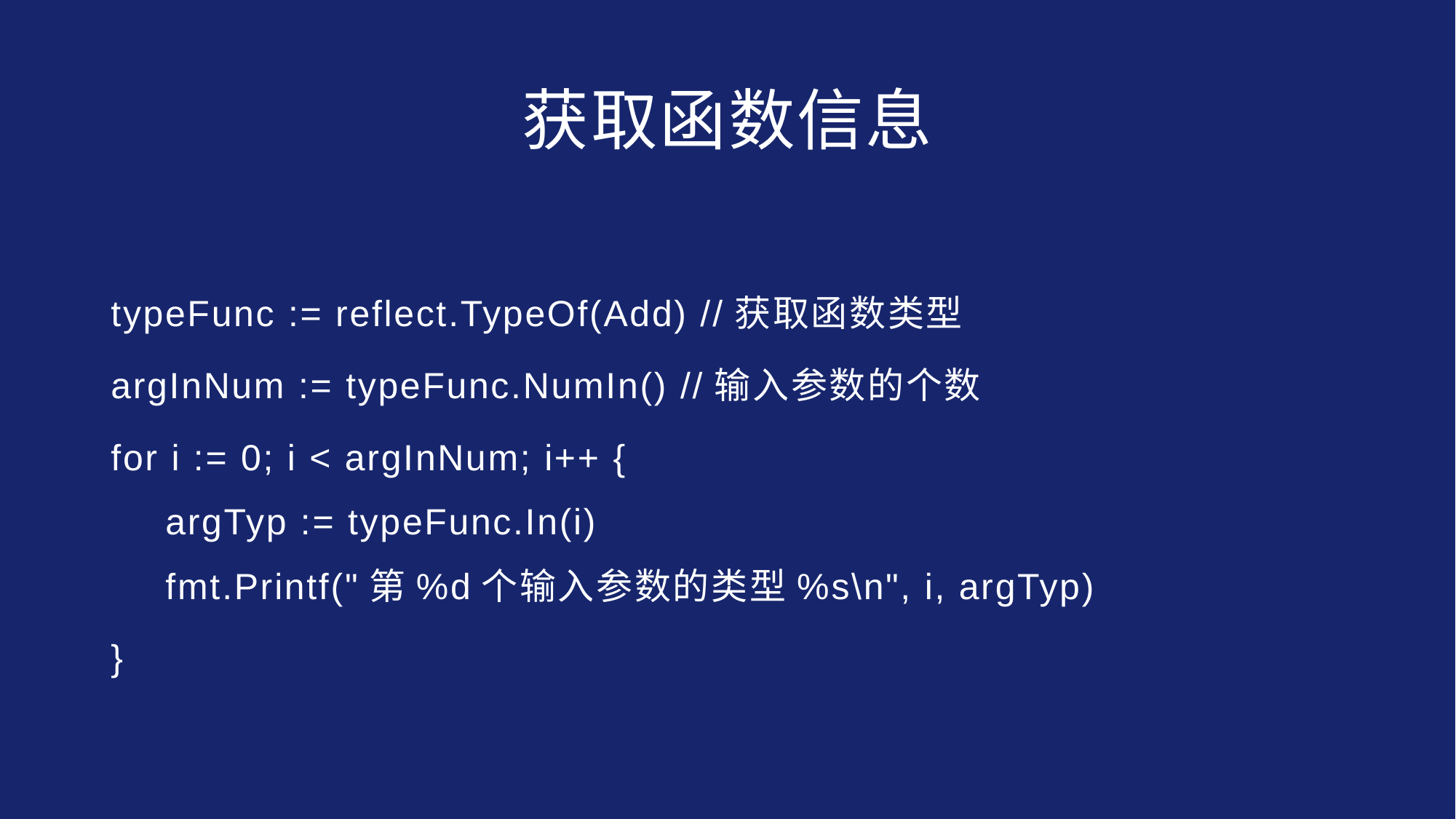

# 获取函数信息
typeFunc := reflect.TypeOf(Add) //获取函数类型
argInNum := typeFunc.NumIn() //输入参数的个数
for i := 0; i < argInNum; i++ {
argTyp := typeFunc.In(i)
fmt.Printf("第%d个输入参数的类型%s\n", i, argTyp)
}